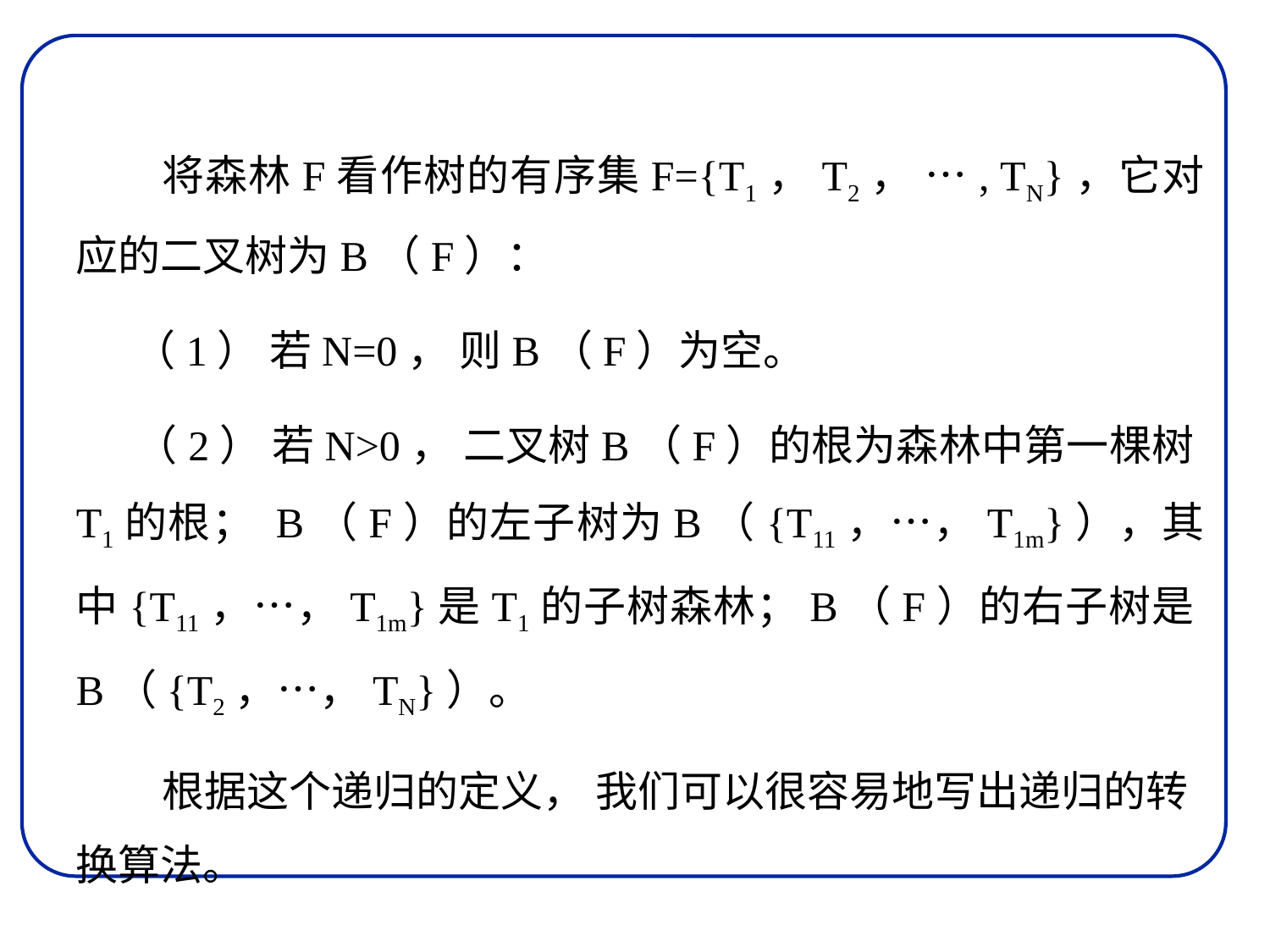

将森林F看作树的有序集F={T1，T2， …, TN}，它对应的二叉树为B（F）：
     （1） 若N=0， 则B（F）为空。
     （2） 若N>0， 二叉树B（F）的根为森林中第一棵树T1的根； B（F）的左子树为B（{T11，…，T1m}），其中{T11，…，T1m}是T1的子树森林；B（F）的右子树是B（{T2，…，TN}）。
        根据这个递归的定义， 我们可以很容易地写出递归的转换算法。